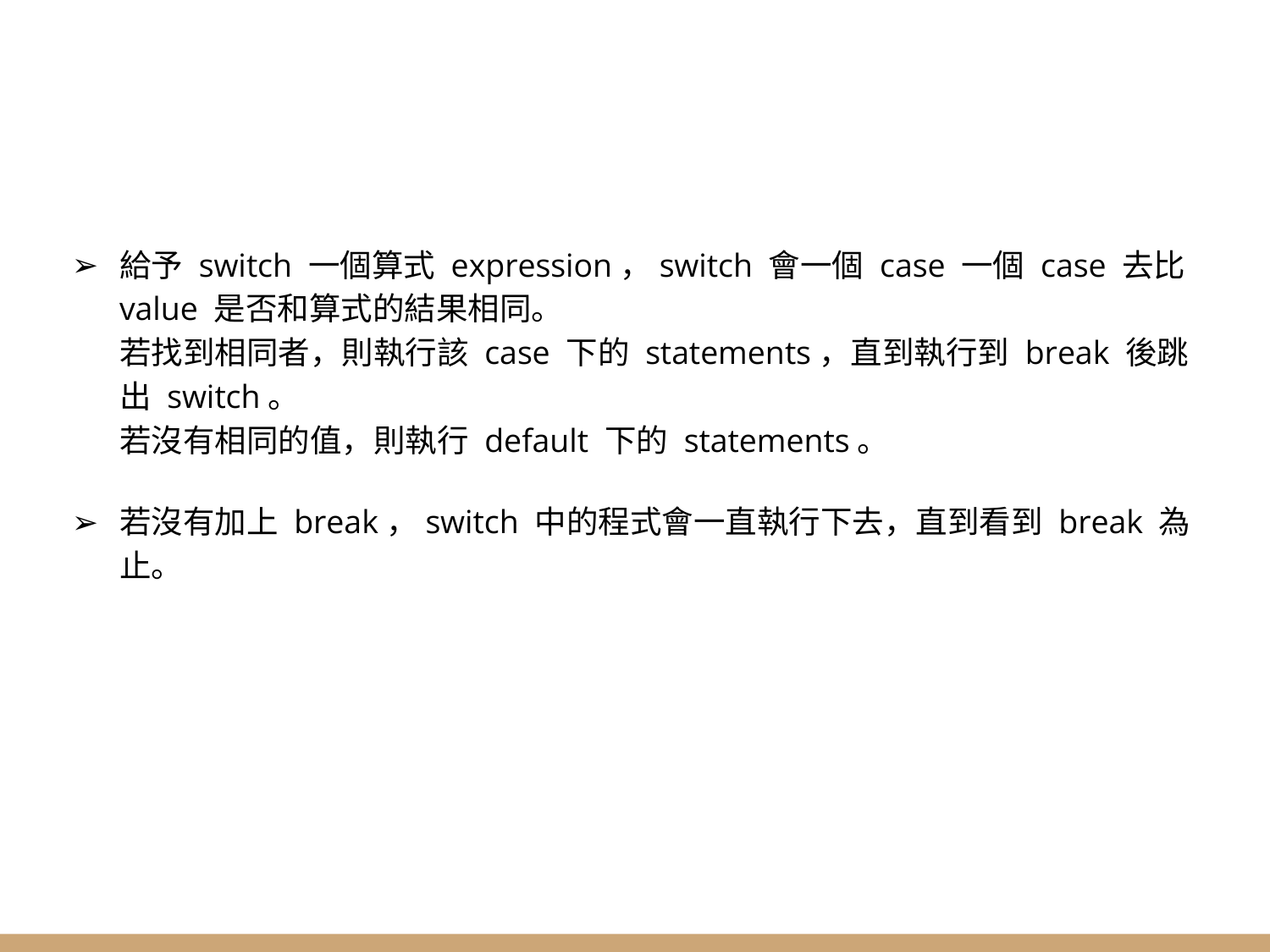

#
給予 switch 一個算式 expression，switch 會一個 case 一個 case 去比 value 是否和算式的結果相同。
若找到相同者，則執行該 case 下的 statements，直到執行到 break 後跳出 switch。
若沒有相同的值，則執行 default 下的 statements。
若沒有加上 break，switch 中的程式會一直執行下去，直到看到 break 為止。